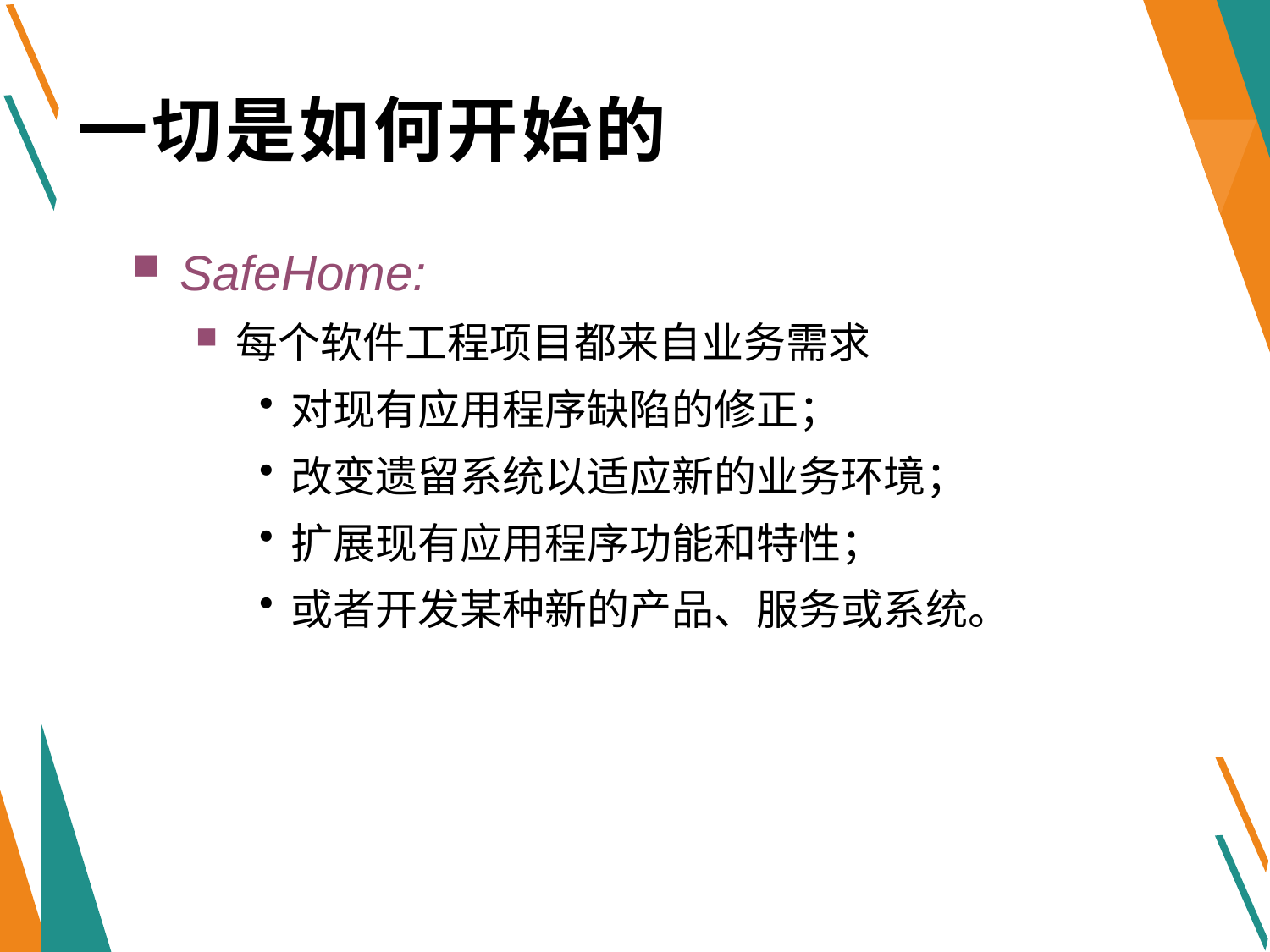

# 一切是如何开始的
SafeHome:
每个软件工程项目都来自业务需求
对现有应用程序缺陷的修正；
改变遗留系统以适应新的业务环境；
扩展现有应用程序功能和特性；
或者开发某种新的产品、服务或系统。
12